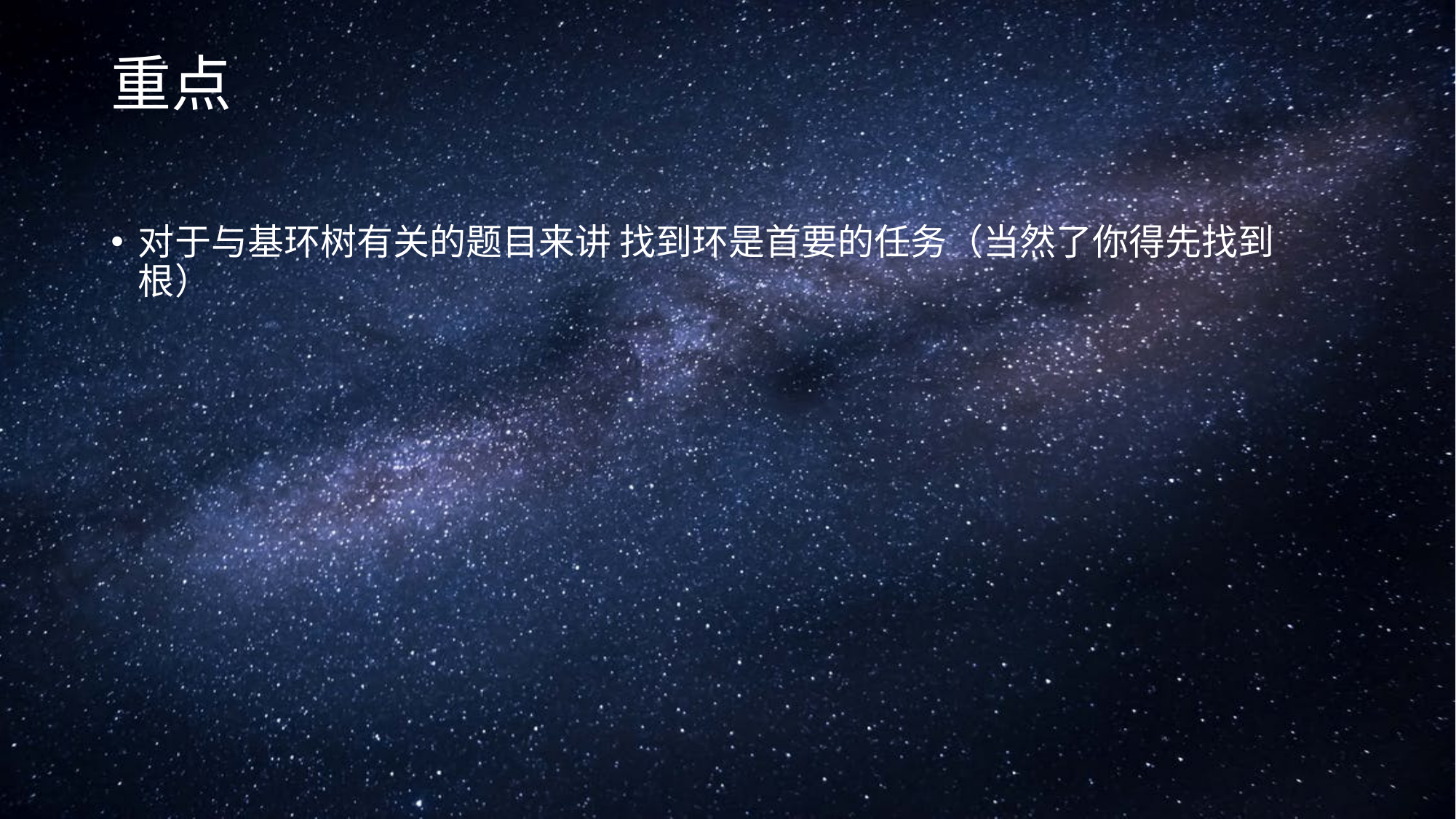

# 重点
对于与基环树有关的题目来讲 找到环是首要的任务（当然了你得先找到根）